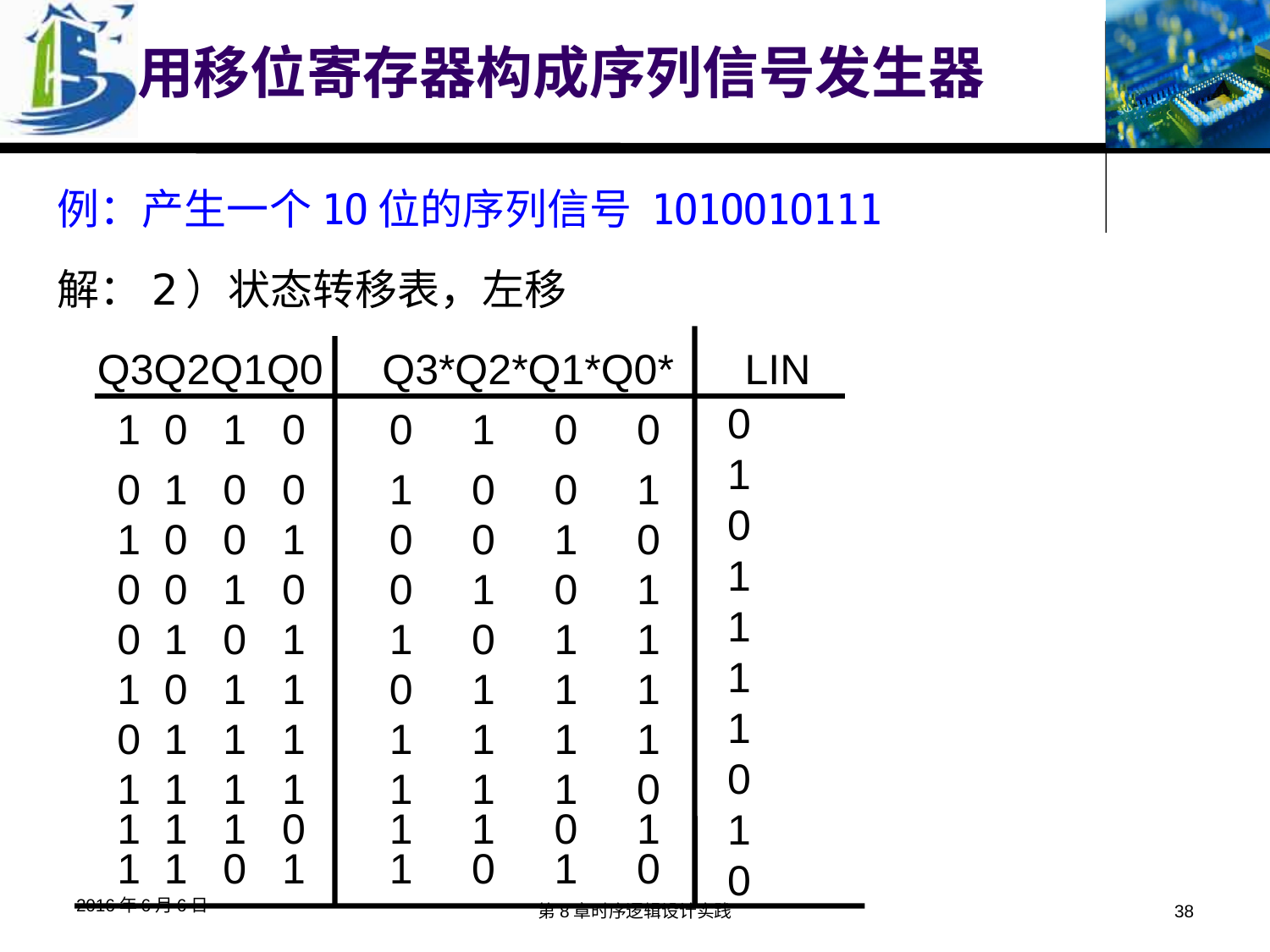

用移位寄存器构成序列信号发生器
例：产生一个10位的序列信号 1010010111
解：2）状态转移表，左移

Q3Q2Q1Q0     Q3*Q2*Q1*Q0*      LIN

0
1
0
1
1
1
1
0
1
0

1  0   1   0
 0     1     0     0
0  1   0   0
 1     0     0     1
1  0   0   1
 0     0     1     0
0  0   1   0
 0     1     0     1
0  1   0   1
 1     0     1     1
1  0   1   1
 0     1     1     1
0  1   1   1
 1     1     1     1
1  1   1   1
 1     1     1     0
1  1   1   0
 1     1     0     1
1  1   0   1
 1     0     1     0
2016年6月6日
第8章时序逻辑设计实践
38